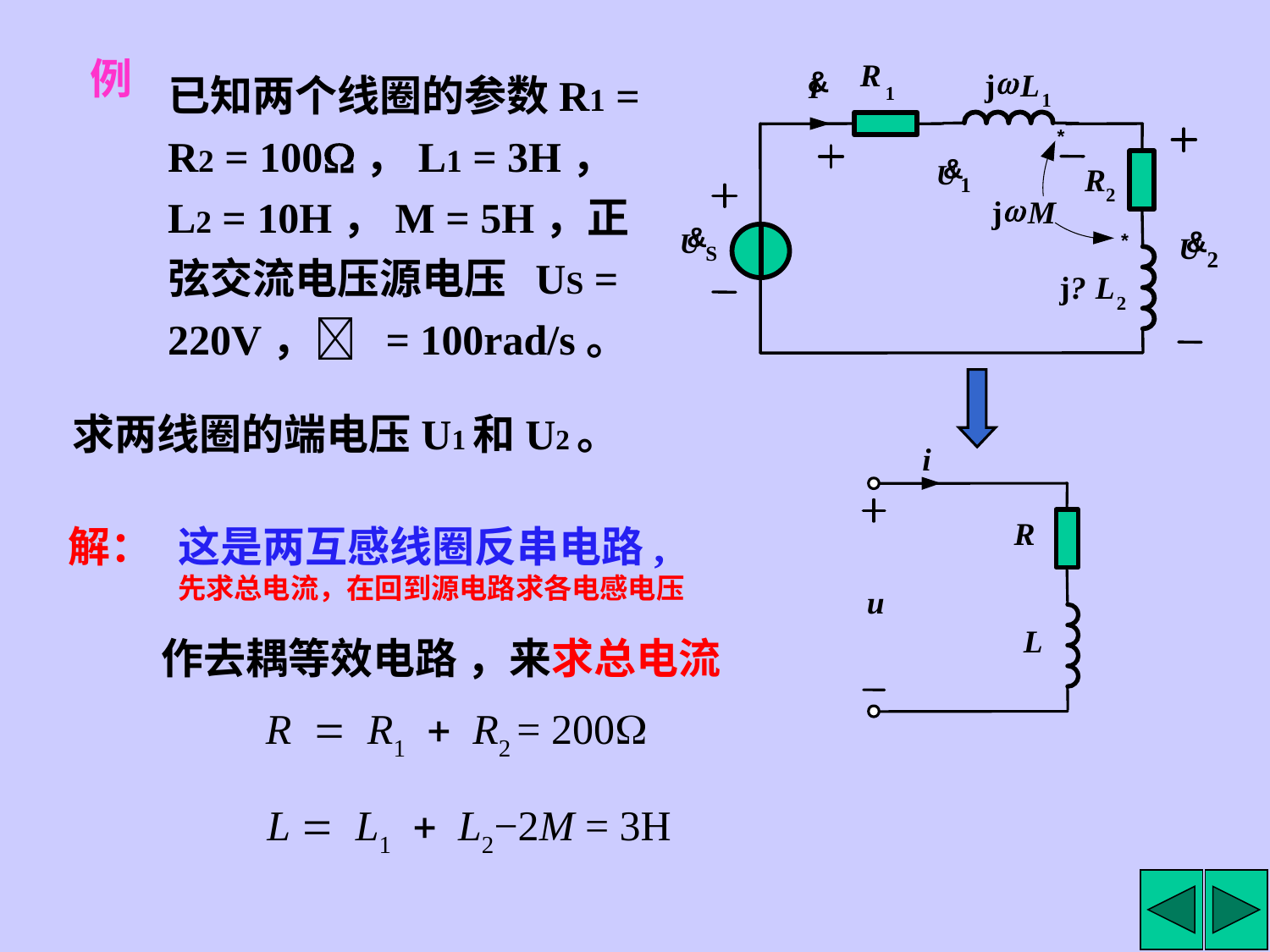

例

R
ω
&
I
j
L
1
1

*

&
U
1

R
2

ω
j
M

&
U
S

&
U
2

*

j
?
L
2

已知两个线圈的参数R1 = R2 = 100Ω，L1 = 3H，L2 = 10H，M = 5H，正弦交流电压源电压  US = 220V，ω  = 100rad/s。

求两线圈的端电压U1和U2。

i

R

u

L

解：
这是两互感线圈反串电路,
先求总电流，在回到源电路求各电感电压
作去耦等效电路 ，来求总电流
R = R1 + R2 = 200Ω
L = L1 + L2−2M = 3H